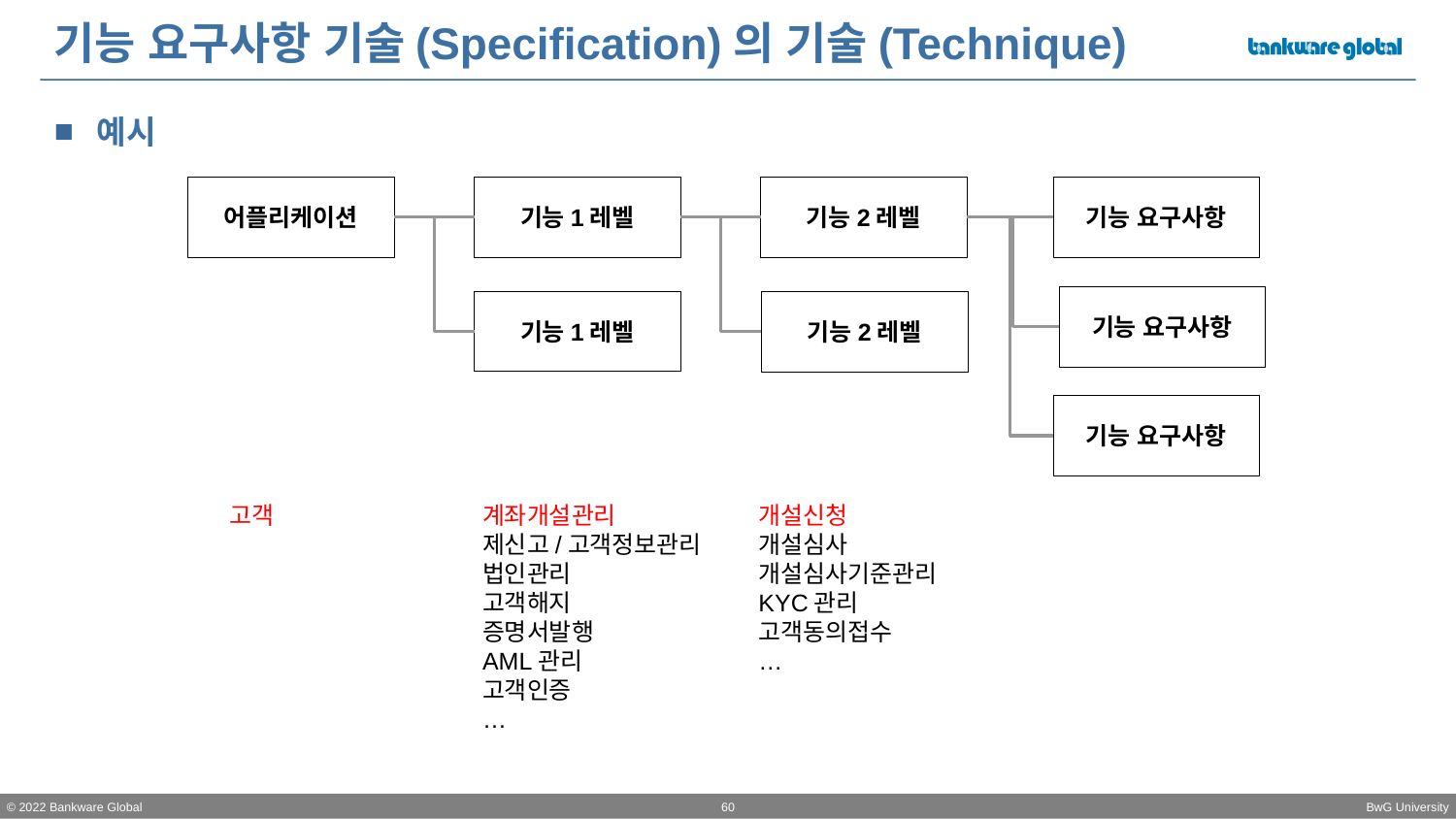

# 기능 요구사항 기술(Specification)의 기술(Technique)
예시
어플리케이션
기능1레벨
기능2레벨
기능 요구사항
기능 요구사항
기능1레벨
기능2레벨
기능 요구사항
계좌개설관리
제신고/고객정보관리
법인관리
고객해지
증명서발행
AML관리
고객인증
…

개설신청
개설심사
개설심사기준관리
KYC관리
고객동의접수
…

고객
60